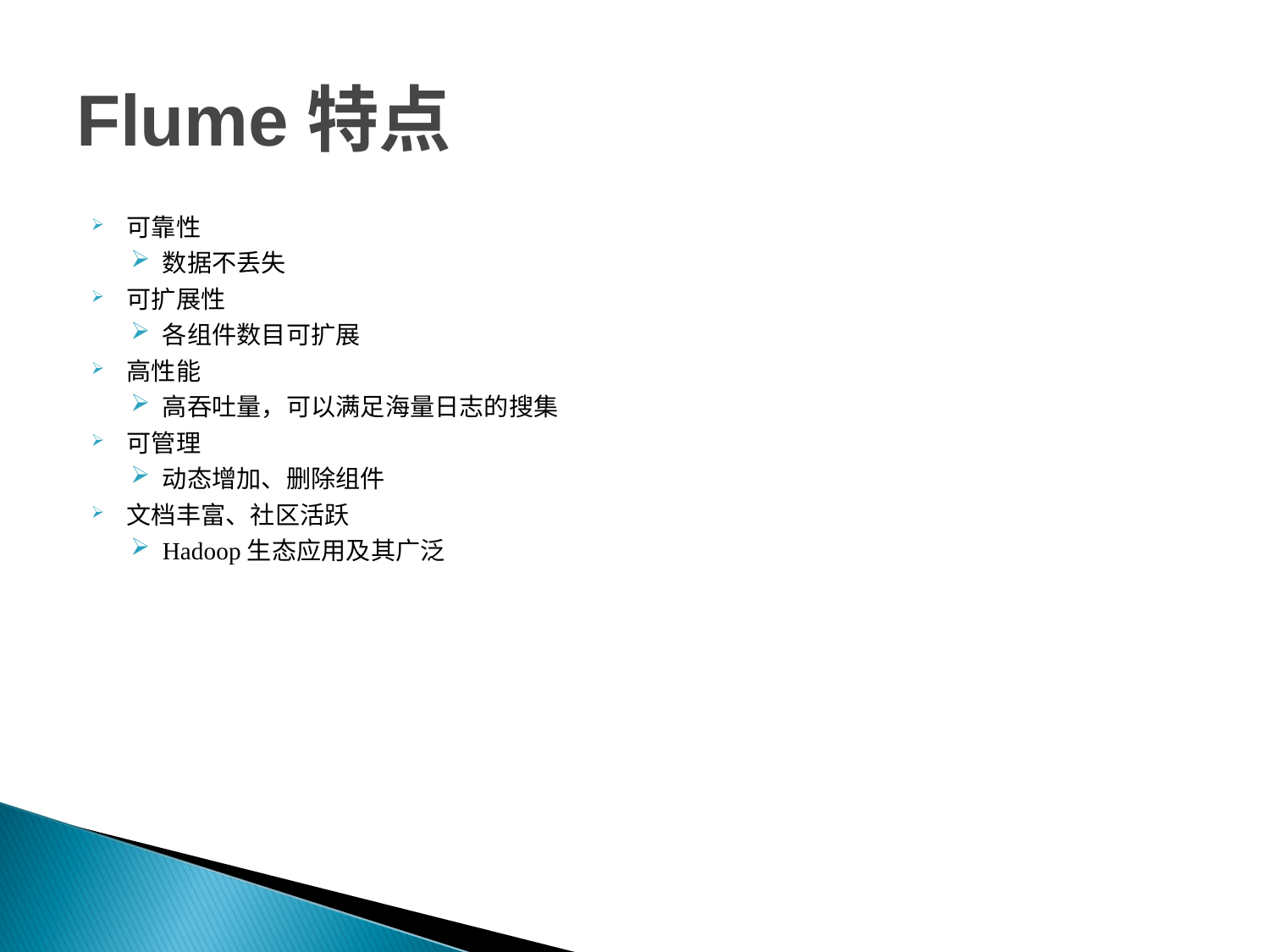

# Flume特点
可靠性
数据不丢失
可扩展性
各组件数目可扩展
高性能
高吞吐量，可以满足海量日志的搜集
可管理
动态增加、删除组件
文档丰富、社区活跃
Hadoop生态应用及其广泛